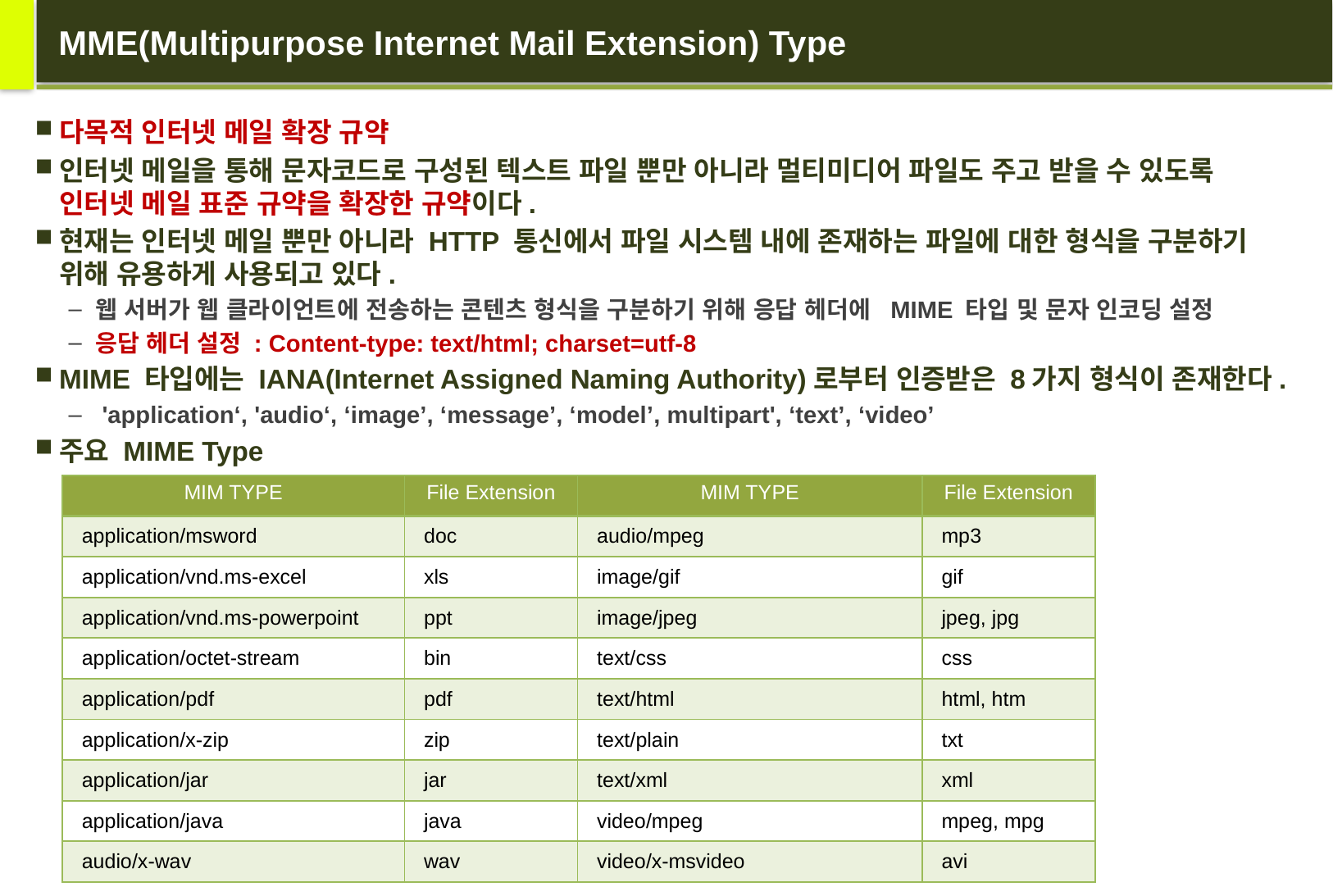

# MME(Multipurpose Internet Mail Extension) Type
다목적 인터넷 메일 확장 규약
인터넷 메일을 통해 문자코드로 구성된 텍스트 파일 뿐만 아니라 멀티미디어 파일도 주고 받을 수 있도록 인터넷 메일 표준 규약을 확장한 규약이다.
현재는 인터넷 메일 뿐만 아니라 HTTP 통신에서 파일 시스템 내에 존재하는 파일에 대한 형식을 구분하기 위해 유용하게 사용되고 있다.
웹 서버가 웹 클라이언트에 전송하는 콘텐츠 형식을 구분하기 위해 응답 헤더에  MIME 타입 및 문자 인코딩 설정
응답 헤더 설정 : Content-type: text/html; charset=utf-8
MIME 타입에는 IANA(Internet Assigned Naming Authority)로부터 인증받은 8가지 형식이 존재한다.
 'application‘, 'audio‘, ‘image’, ‘message’, ‘model’, multipart', ‘text’, ‘video’
주요 MIME Type

| MIM TYPE | File Extension | MIM TYPE | File Extension |
| --- | --- | --- | --- |
| application/msword | doc | audio/mpeg | mp3 |
| application/vnd.ms-excel | xls | image/gif | gif |
| application/vnd.ms-powerpoint | ppt | image/jpeg | jpeg, jpg |
| application/octet-stream | bin | text/css | css |
| application/pdf | pdf | text/html | html, htm |
| application/x-zip | zip | text/plain | txt |
| application/jar | jar | text/xml | xml |
| application/java | java | video/mpeg | mpeg, mpg |
| audio/x-wav | wav | video/x-msvideo | avi |